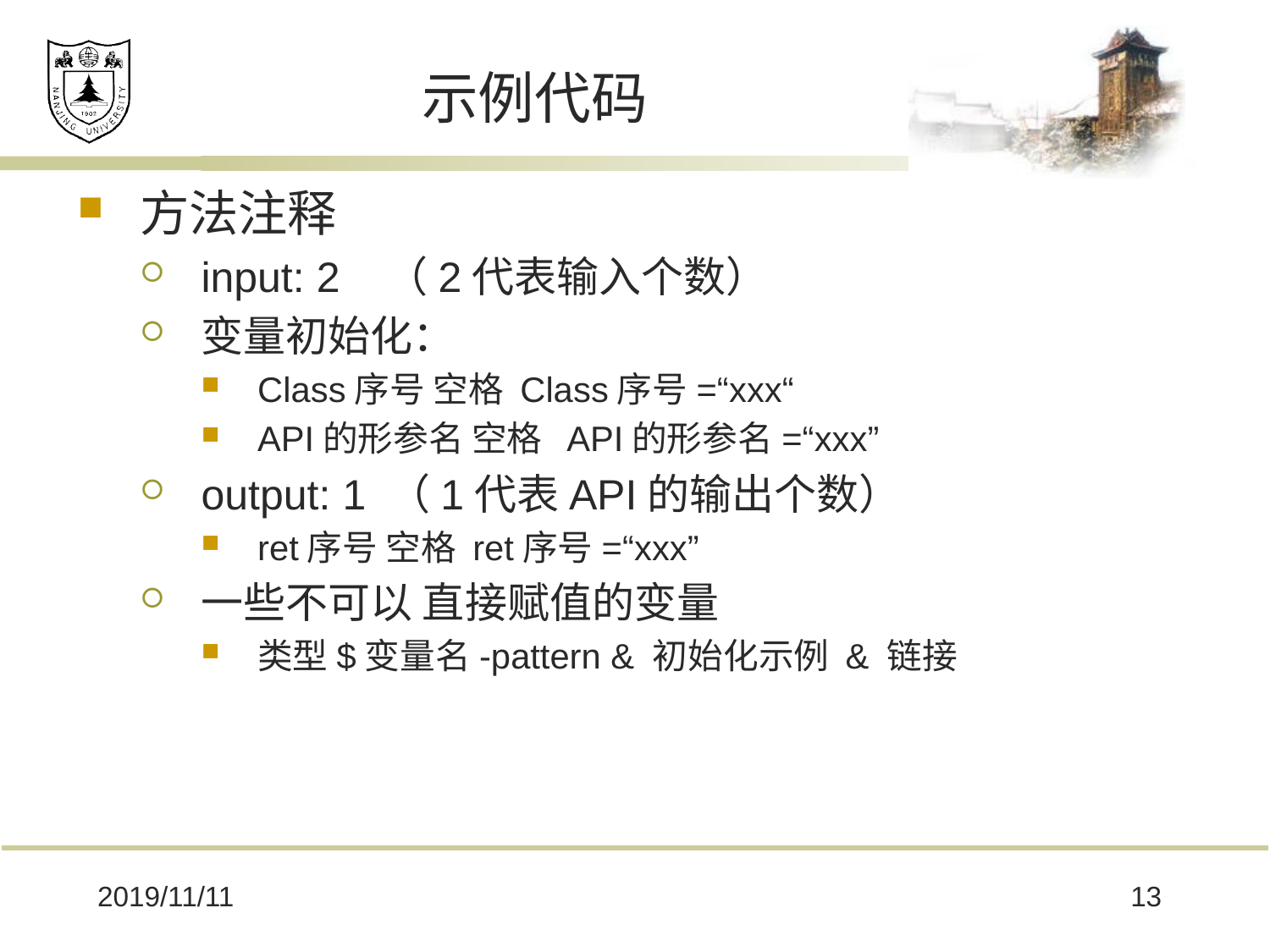

# 示例代码
方法注释
input: 2   （2代表输入个数）
变量初始化：
Class序号 空格 Class序号=“xxx“
API的形参名 空格  API的形参名=“xxx”
output: 1 （1代表API的输出个数）
ret序号 空格 ret序号=“xxx”
一些不可以 直接赋值的变量
类型$变量名-pattern & 初始化示例 & 链接
2019/11/11
13